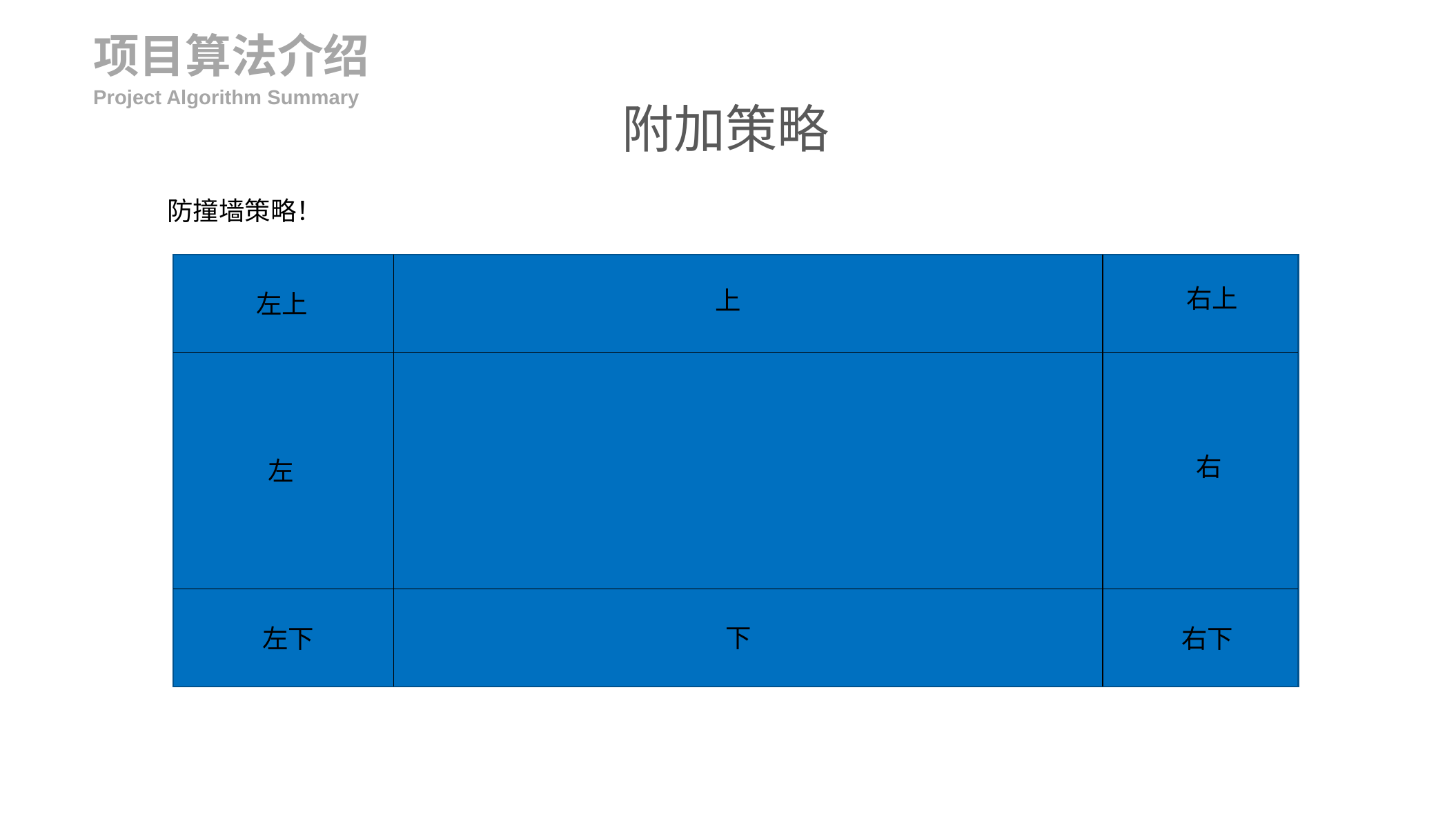

项目算法介绍
Project Algorithm Summary
附加策略
防撞墙策略！

右上
上
左上
右
左
下
左下
右下